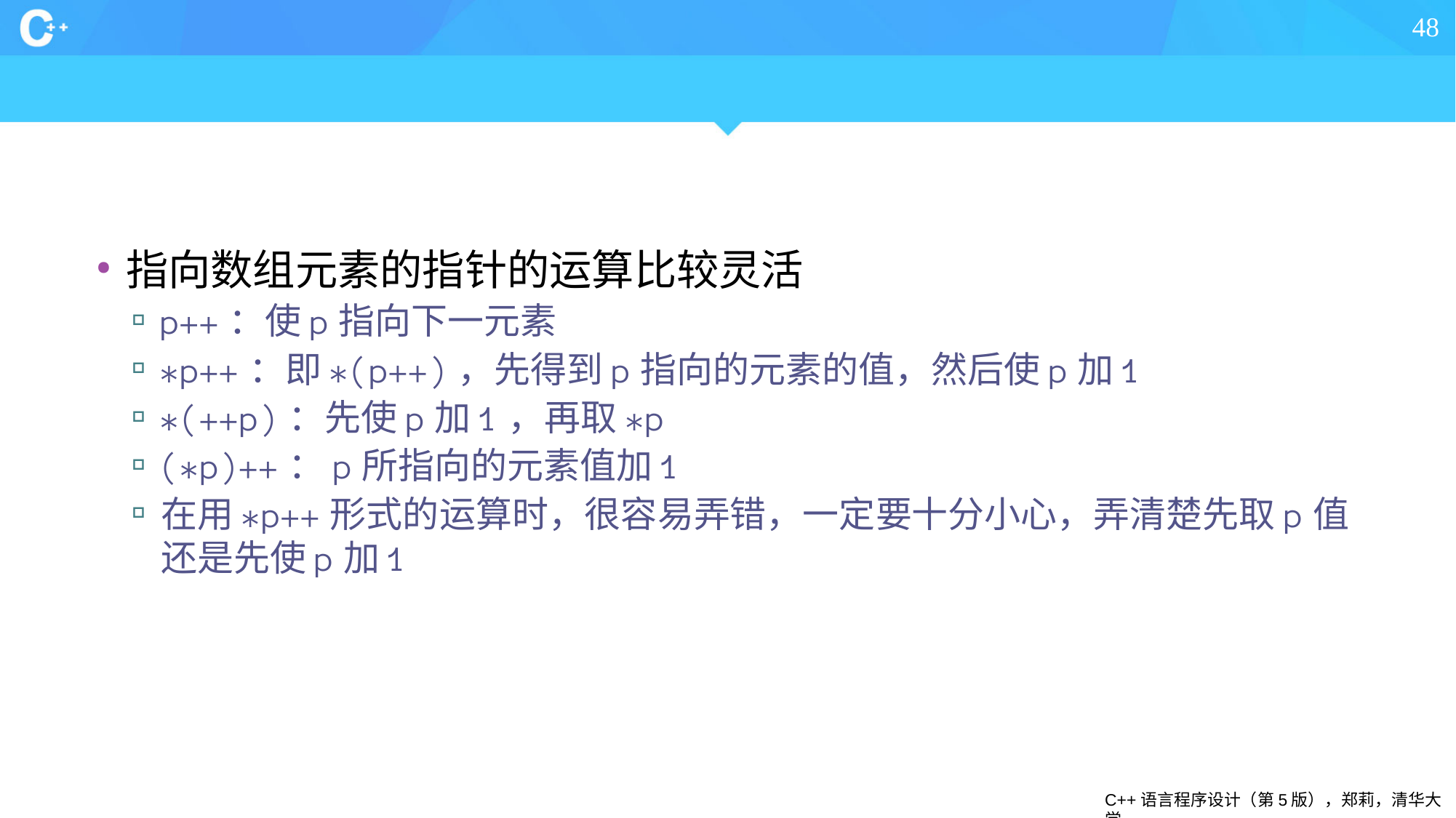

48
#
指向数组元素的指针的运算比较灵活
p++：使p指向下一元素
*p++：即*(p++)，先得到p指向的元素的值，然后使p加1
*(++p)：先使p加1，再取*p
(*p)++：p所指向的元素值加1
在用*p++形式的运算时，很容易弄错，一定要十分小心，弄清楚先取p值还是先使p加1